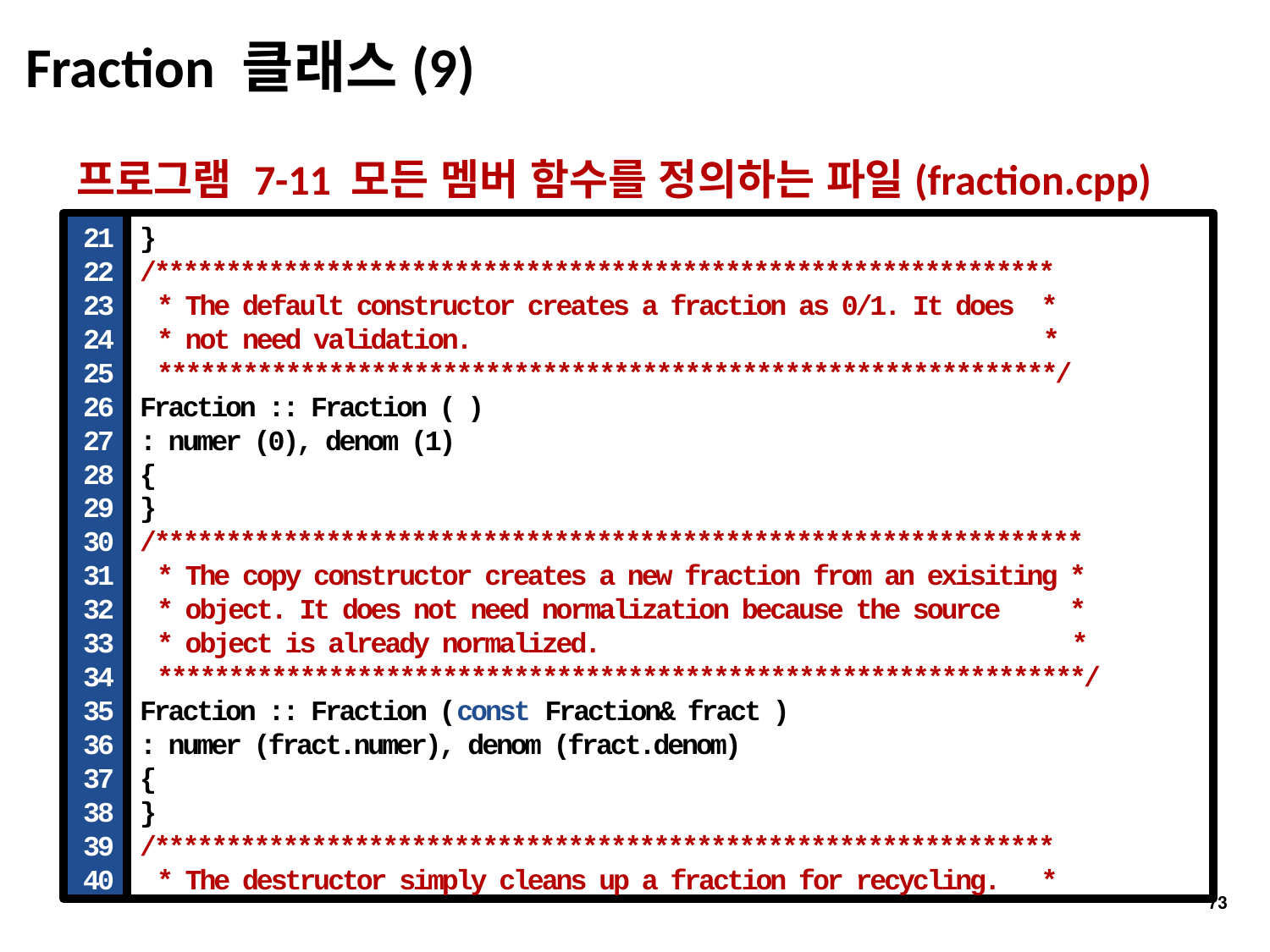

# Fraction 클래스(9)
프로그램 7-11 모든 멤버 함수를 정의하는 파일(fraction.cpp)
}
/***************************************************************
 * The default constructor creates a fraction as 0/1. It does  *
 * not need validation. 					 *
 ***************************************************************/
Fraction :: Fraction ( )
: numer (0), denom (1)
{
}
/*****************************************************************
 * The copy constructor creates a new fraction from an exisiting *
 * object. It does not need normalization because the source     *
 * object is already normalized. 				   *
 *****************************************************************/
Fraction :: Fraction (const Fraction& fract )
: numer (fract.numer), denom (fract.denom)
{
}
/***************************************************************
 * The destructor simply cleans up a fraction for recycling.   *
21
22
23
24
25
26
27
28
29
30
31
32
33
34
35
36
37
38
39
40